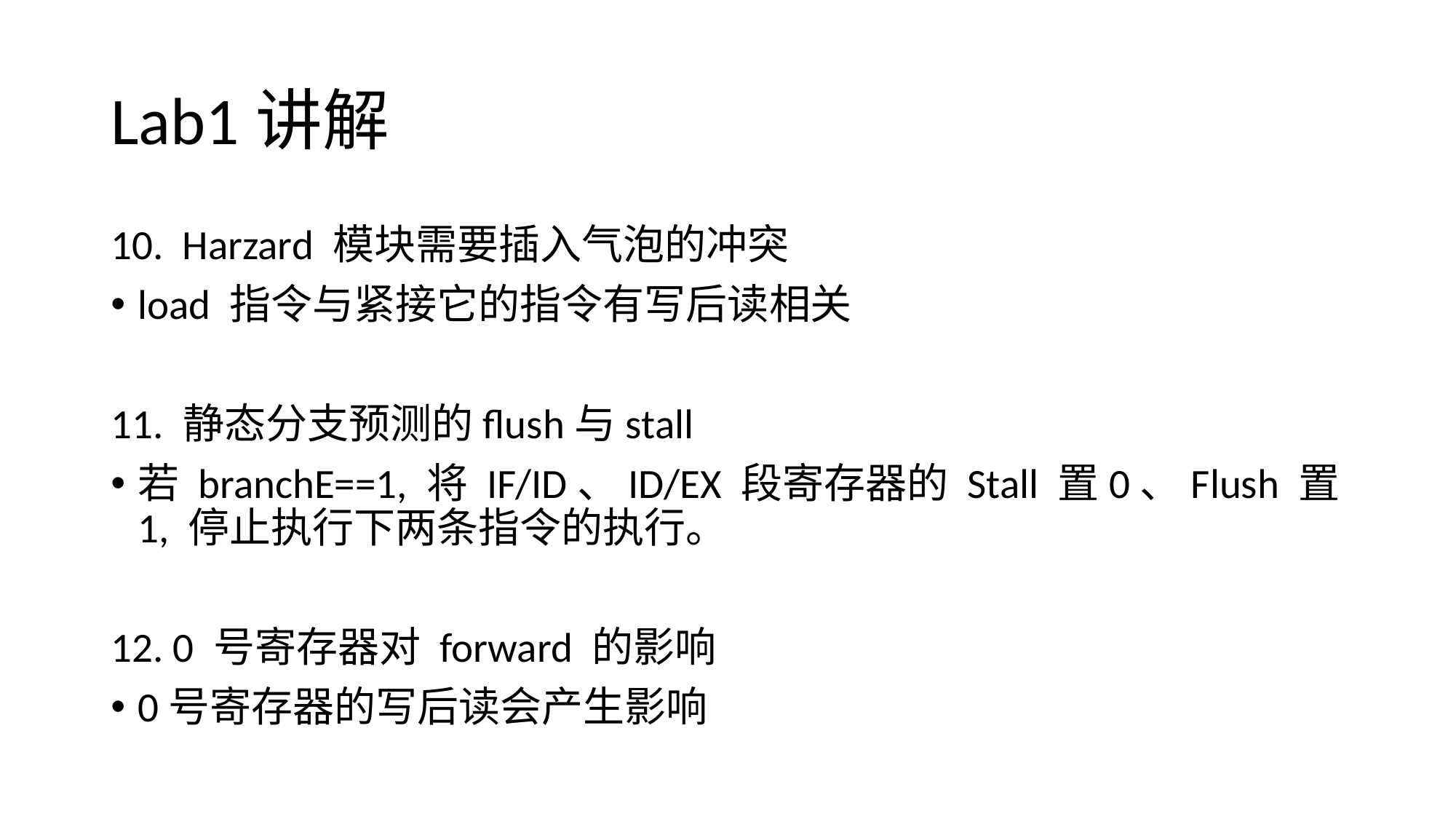

# Lab1讲解
10.  Harzard 模块需要插入气泡的冲突
load 指令与紧接它的指令有写后读相关

11. 静态分支预测的flush与stall
若 branchE==1, 将 IF/ID、ID/EX 段寄存器的 Stall 置0、Flush 置 1, 停止执行下两条指令的执行。

12. 0 号寄存器对 forward 的影响
0号寄存器的写后读会产生影响